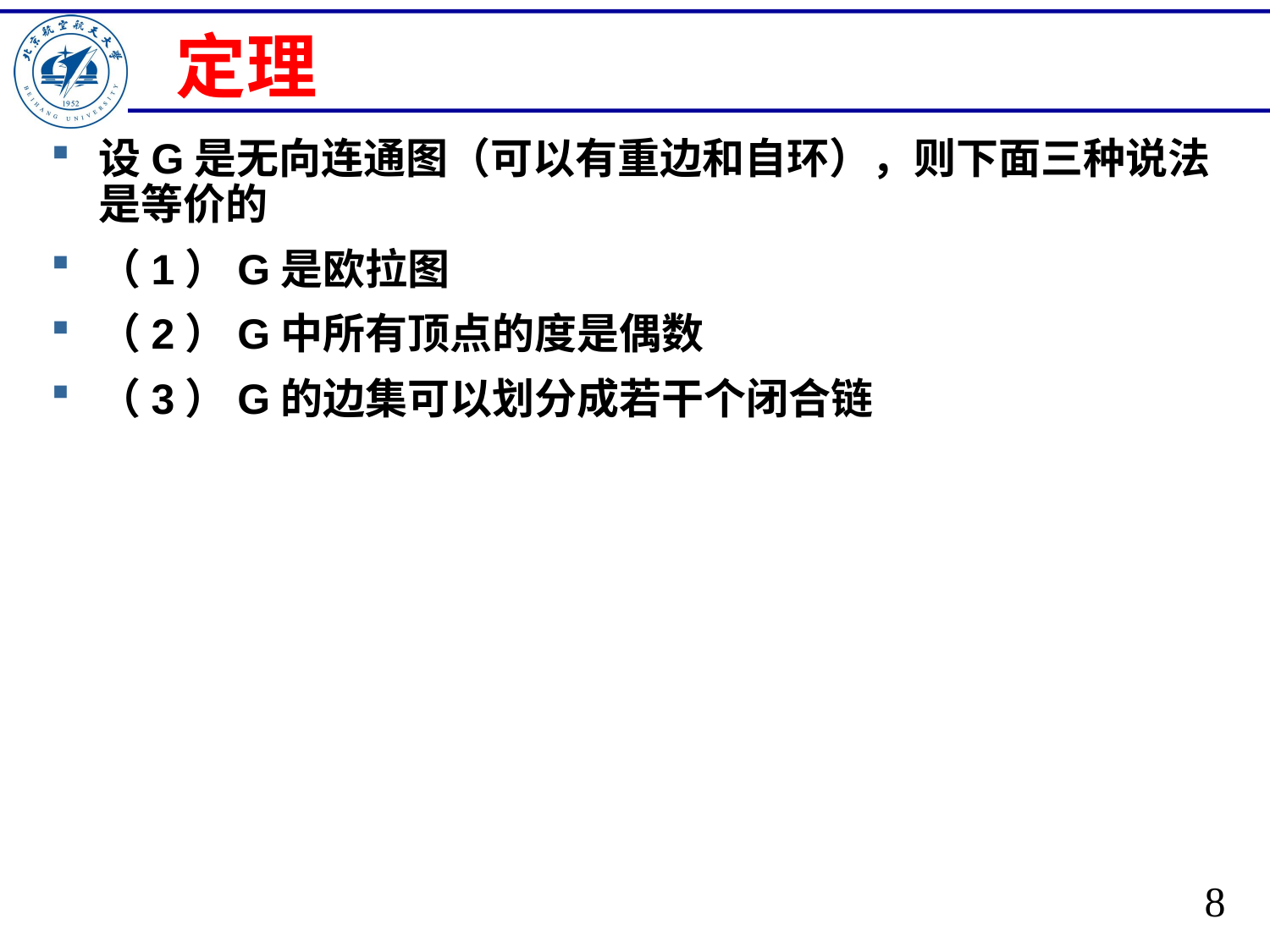

# 定理
设G是无向连通图（可以有重边和自环），则下面三种说法是等价的
（1）G是欧拉图
（2）G中所有顶点的度是偶数
（3）G的边集可以划分成若干个闭合链